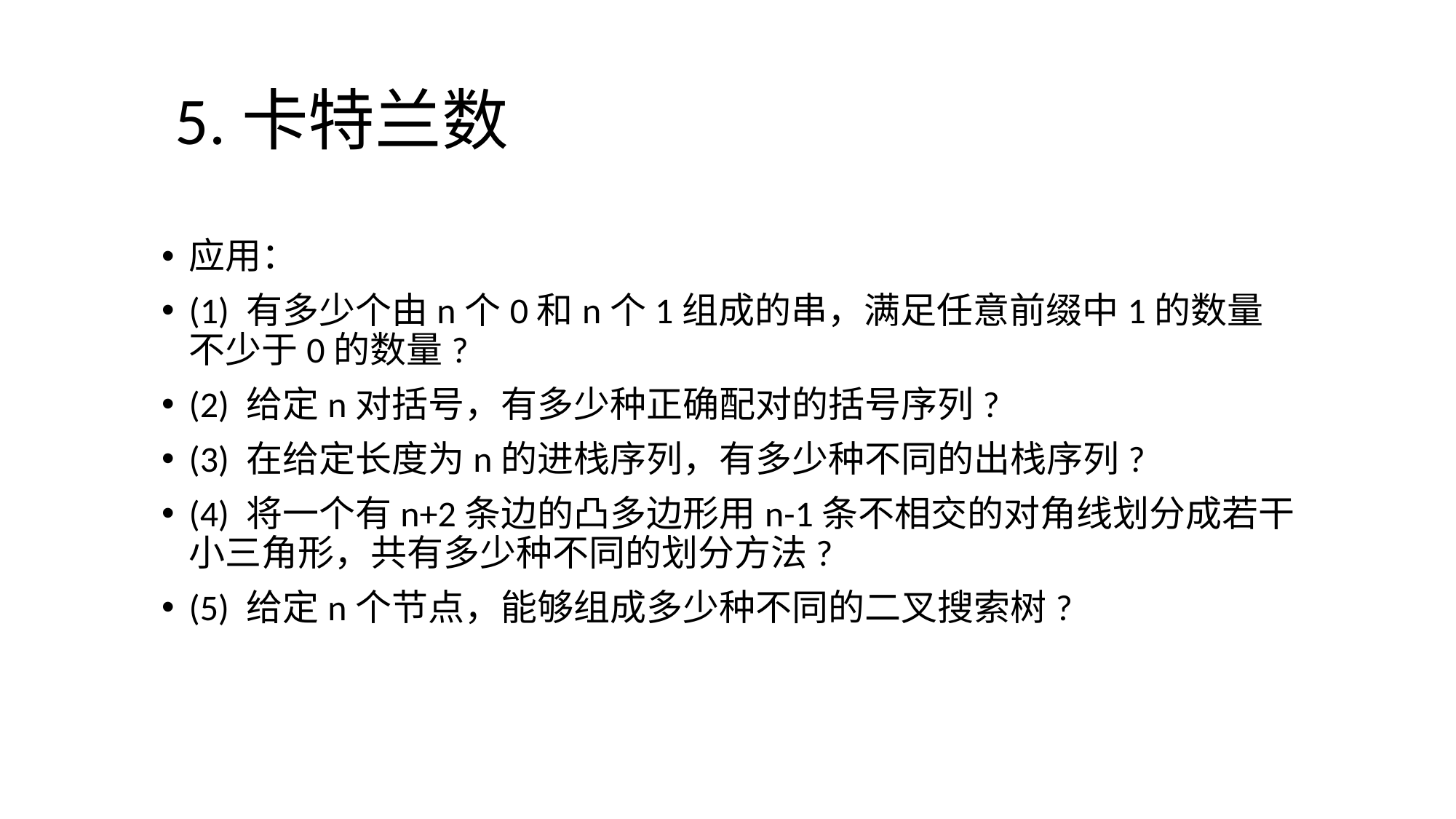

# 5.卡特兰数
应用：
(1) 有多少个由n个0和n个1组成的串，满足任意前缀中1的数量不少于0的数量?
(2) 给定n对括号，有多少种正确配对的括号序列?
(3) 在给定长度为n的进栈序列，有多少种不同的出栈序列?
(4) 将一个有n+2条边的凸多边形用n-1条不相交的对角线划分成若干小三角形，共有多少种不同的划分方法?
(5) 给定n个节点，能够组成多少种不同的二叉搜索树?
32